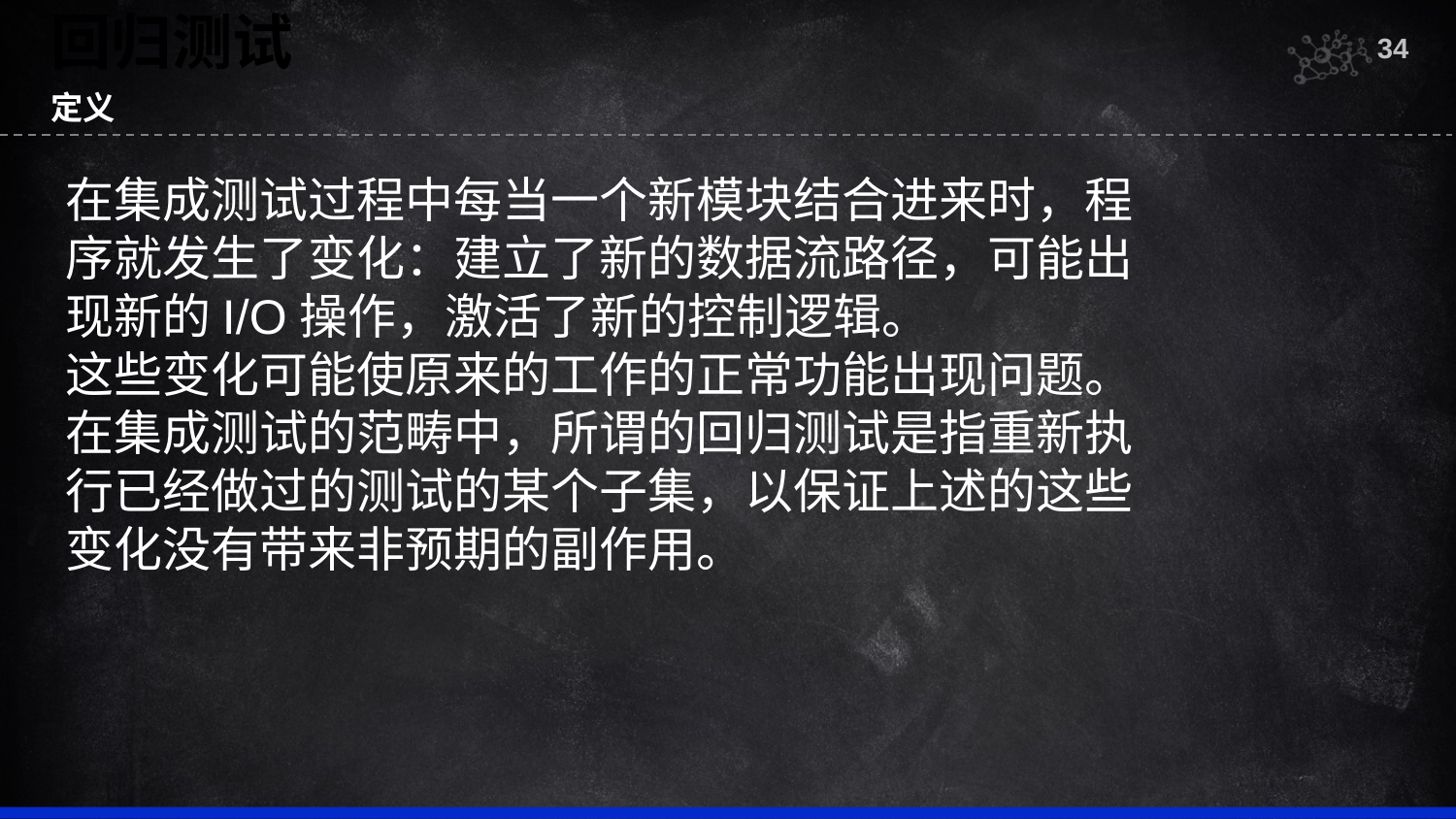

回归测试
34
定义

在集成测试过程中每当一个新模块结合进来时，程序就发生了变化：建立了新的数据流路径，可能出现新的I/O操作，激活了新的控制逻辑。
这些变化可能使原来的工作的正常功能出现问题。
在集成测试的范畴中，所谓的回归测试是指重新执行已经做过的测试的某个子集，以保证上述的这些变化没有带来非预期的副作用。